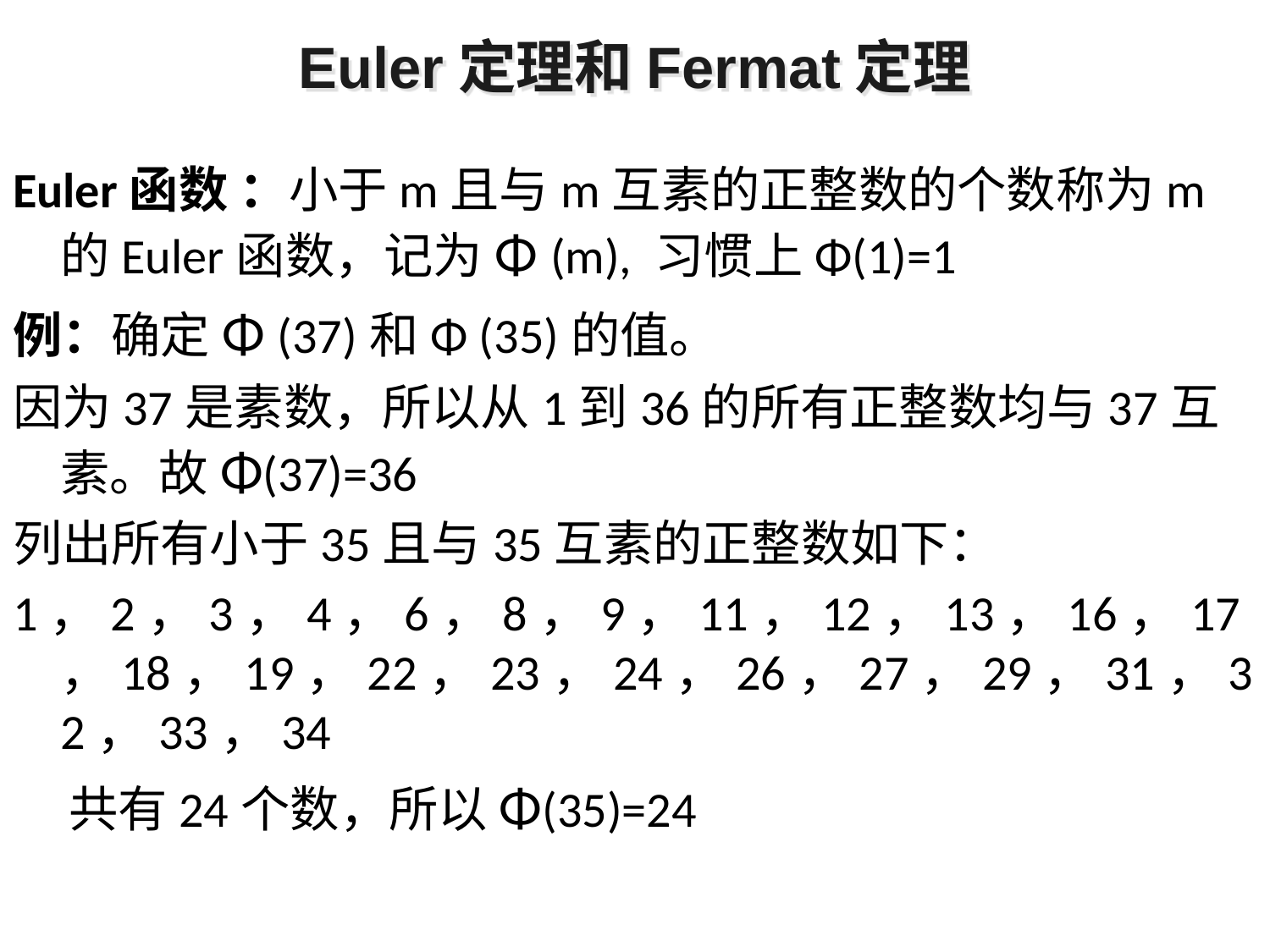

Euler定理和Fermat定理
Euler函数 ：小于m且与m互素的正整数的个数称为m的Euler函数，记为Φ (m), 习惯上Φ(1)=1
例：确定Φ (37)和Φ (35)的值。
因为37是素数，所以从1到36的所有正整数均与37互素。故Φ(37)=36
列出所有小于35且与35互素的正整数如下：
1，2，3，4，6，8，9，11，12，13，16，17，18，19，22，23，24，26，27，29，31，32，33，34
    共有24个数，所以Φ(35)=24